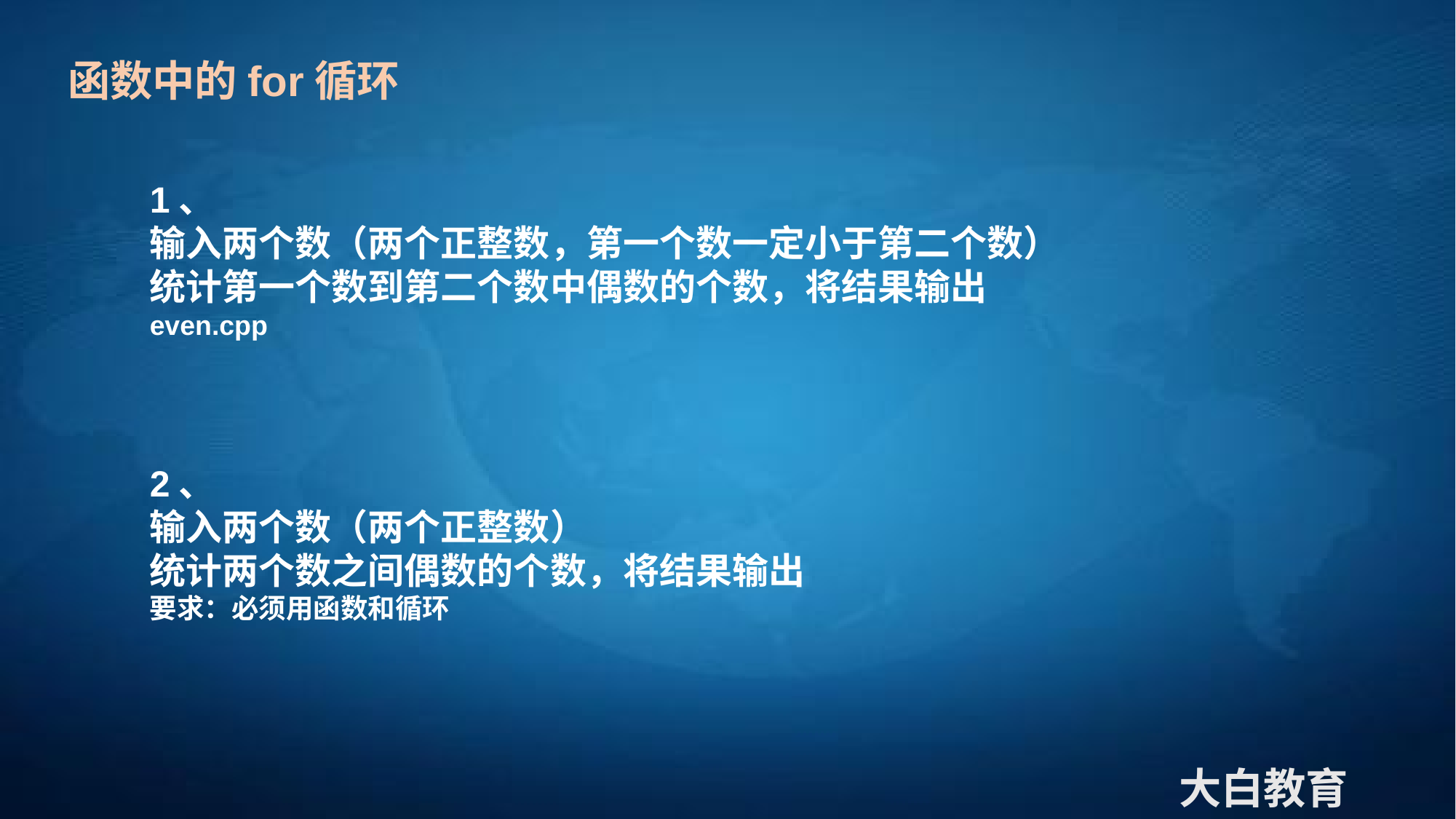

函数中的for循环
1、
输入两个数（两个正整数，第一个数一定小于第二个数）
统计第一个数到第二个数中偶数的个数，将结果输出
even.cpp

2、
输入两个数（两个正整数）
统计两个数之间偶数的个数，将结果输出
要求：必须用函数和循环

大白教育